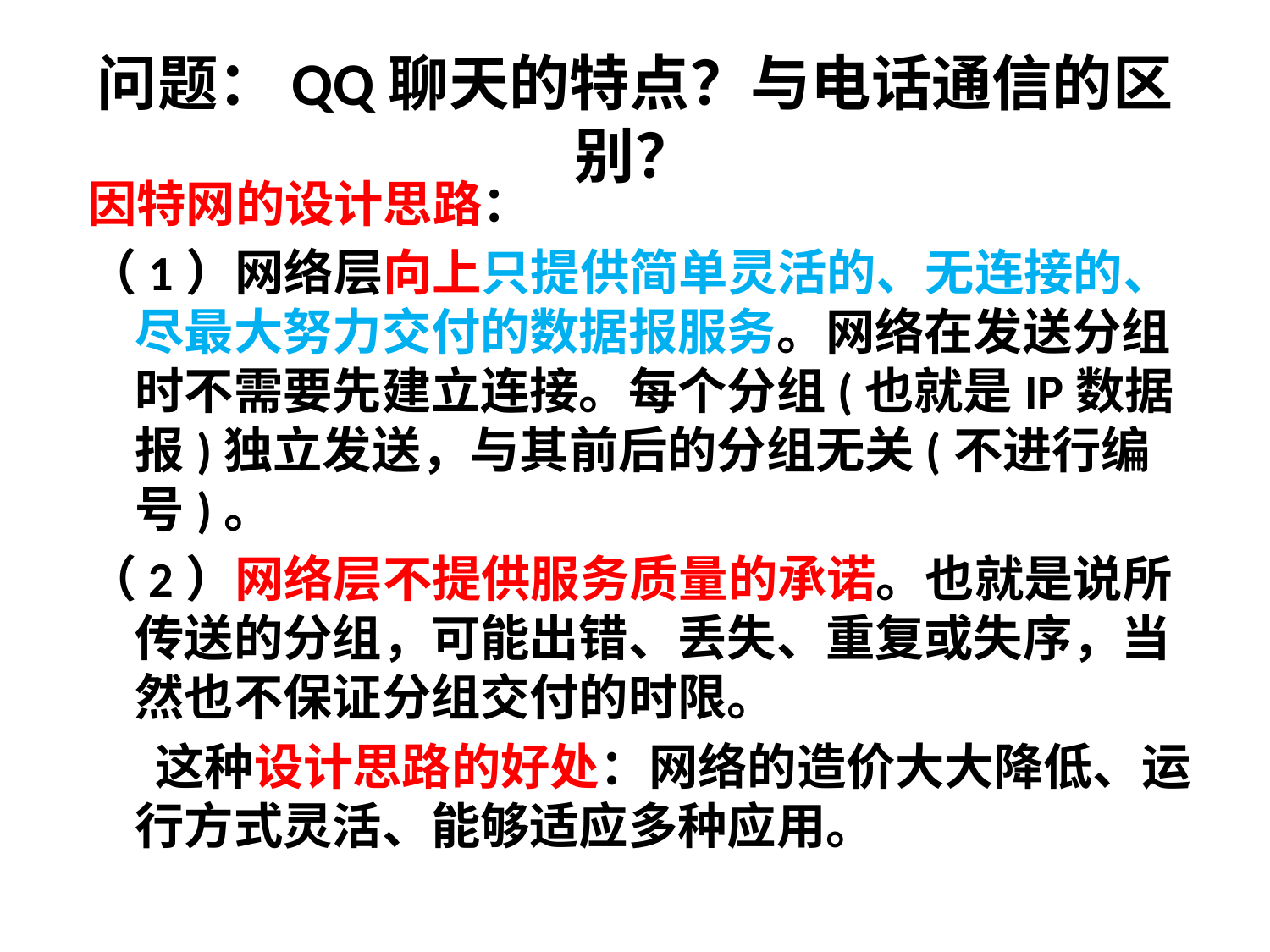

# 问题：QQ聊天的特点？与电话通信的区别？
因特网的设计思路：
（1）网络层向上只提供简单灵活的、无连接的、尽最大努力交付的数据报服务。网络在发送分组时不需要先建立连接。每个分组(也就是IP数据报)独立发送，与其前后的分组无关(不进行编号)。
（2）网络层不提供服务质量的承诺。也就是说所传送的分组，可能出错、丢失、重复或失序，当然也不保证分组交付的时限。
     这种设计思路的好处：网络的造价大大降低、运行方式灵活、能够适应多种应用。